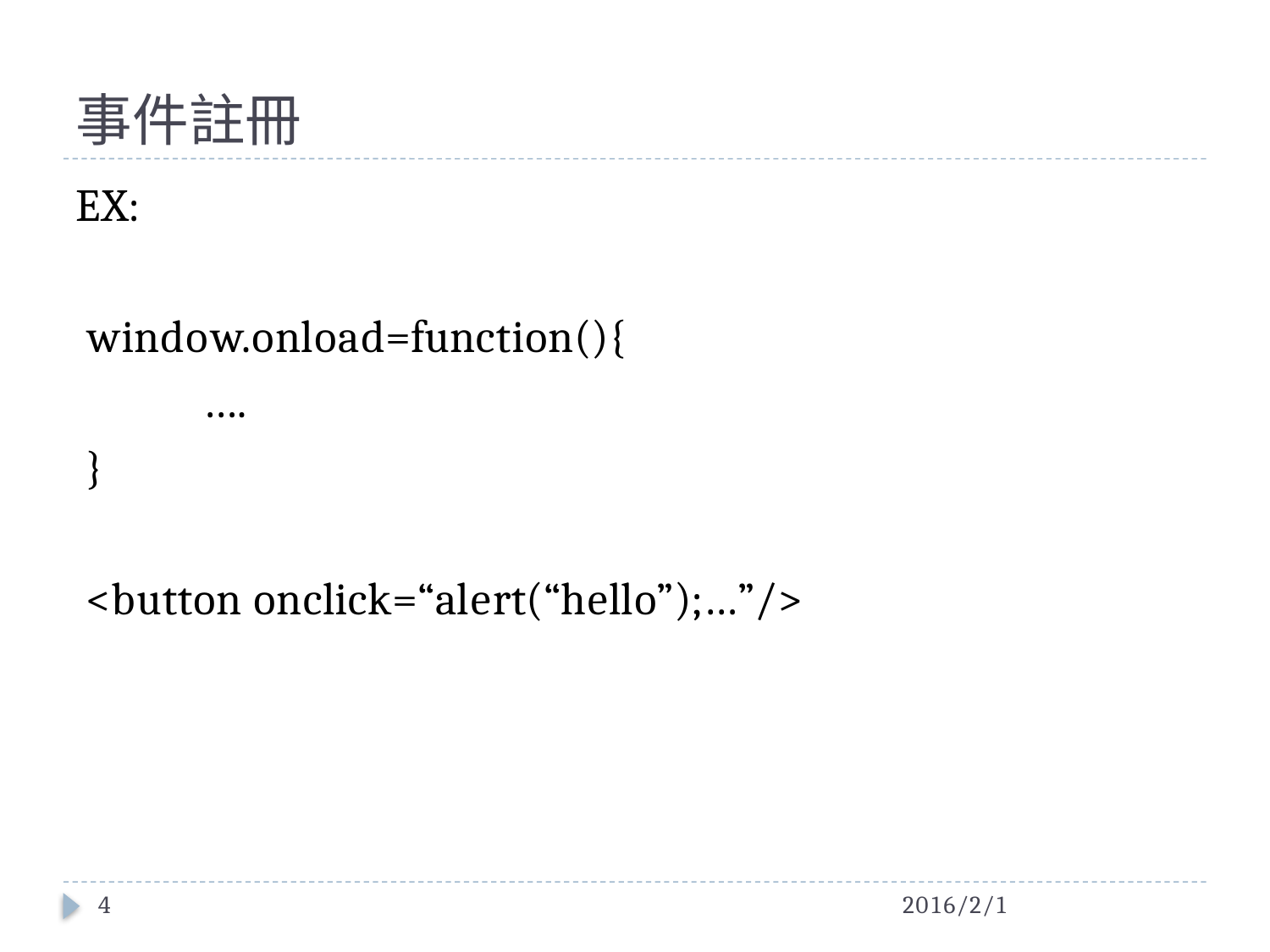

# 事件註冊
EX:

 window.onload=function(){
  	….
 }

 <button onclick=“alert(“hello”);…”/>
4
2016/2/1